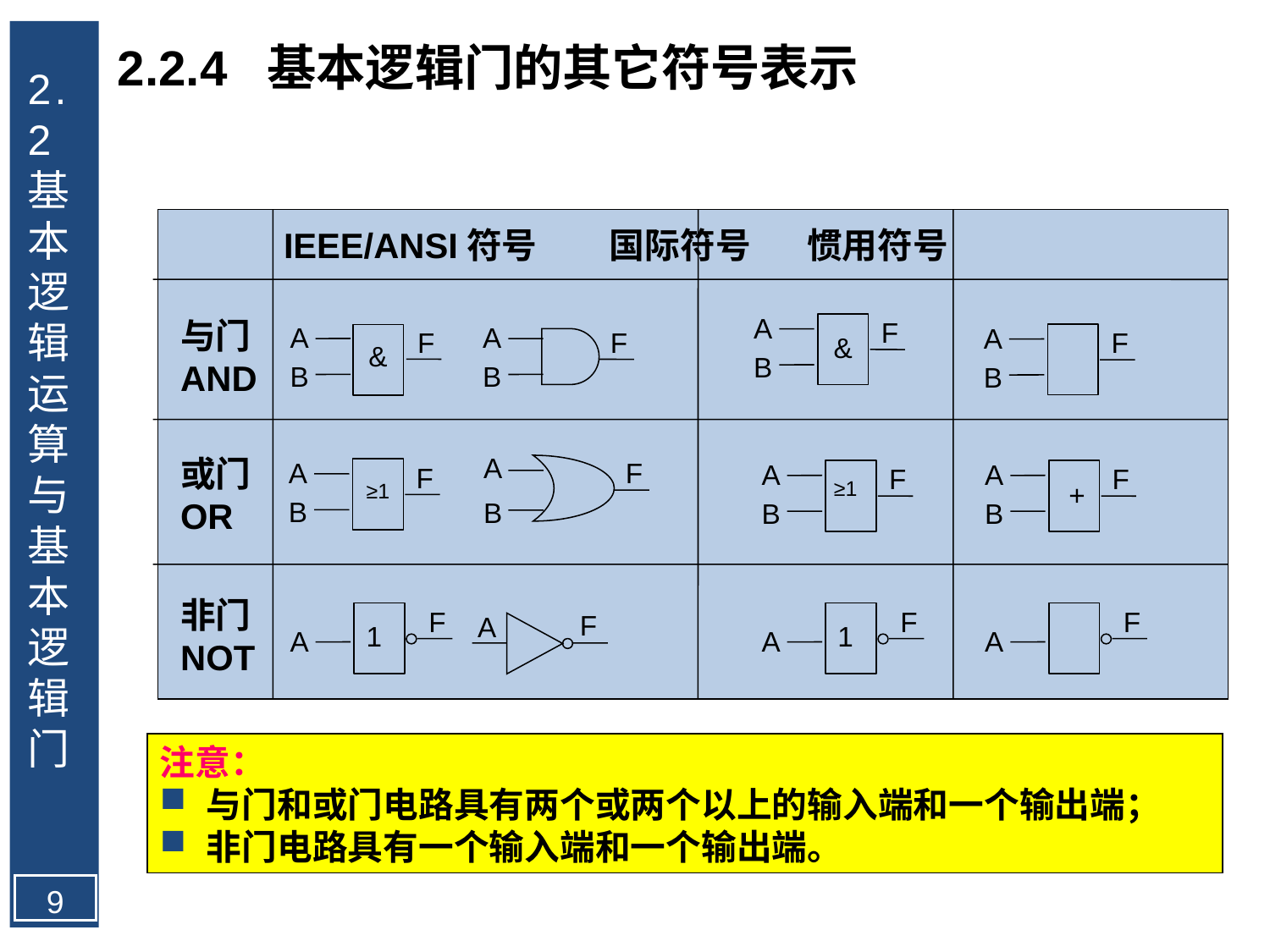

2.2  基本逻辑运算与基本逻辑门
2.2.4  基本逻辑门的其它符号表示

        IEEE/ANSI符号         国际符号       惯用符号

A
与门
AND
F

A
A
F

B

A
F

B

F
&

&

B

B

A
F

B

或门
OR
A
A

≥1
F

B

A
F

+

B

F

≥1

B

非门
NOT

1
F

A

1
F

A

F

A

F
A

注意：
 与门和或门电路具有两个或两个以上的输入端和一个输出端；
 非门电路具有一个输入端和一个输出端。
9